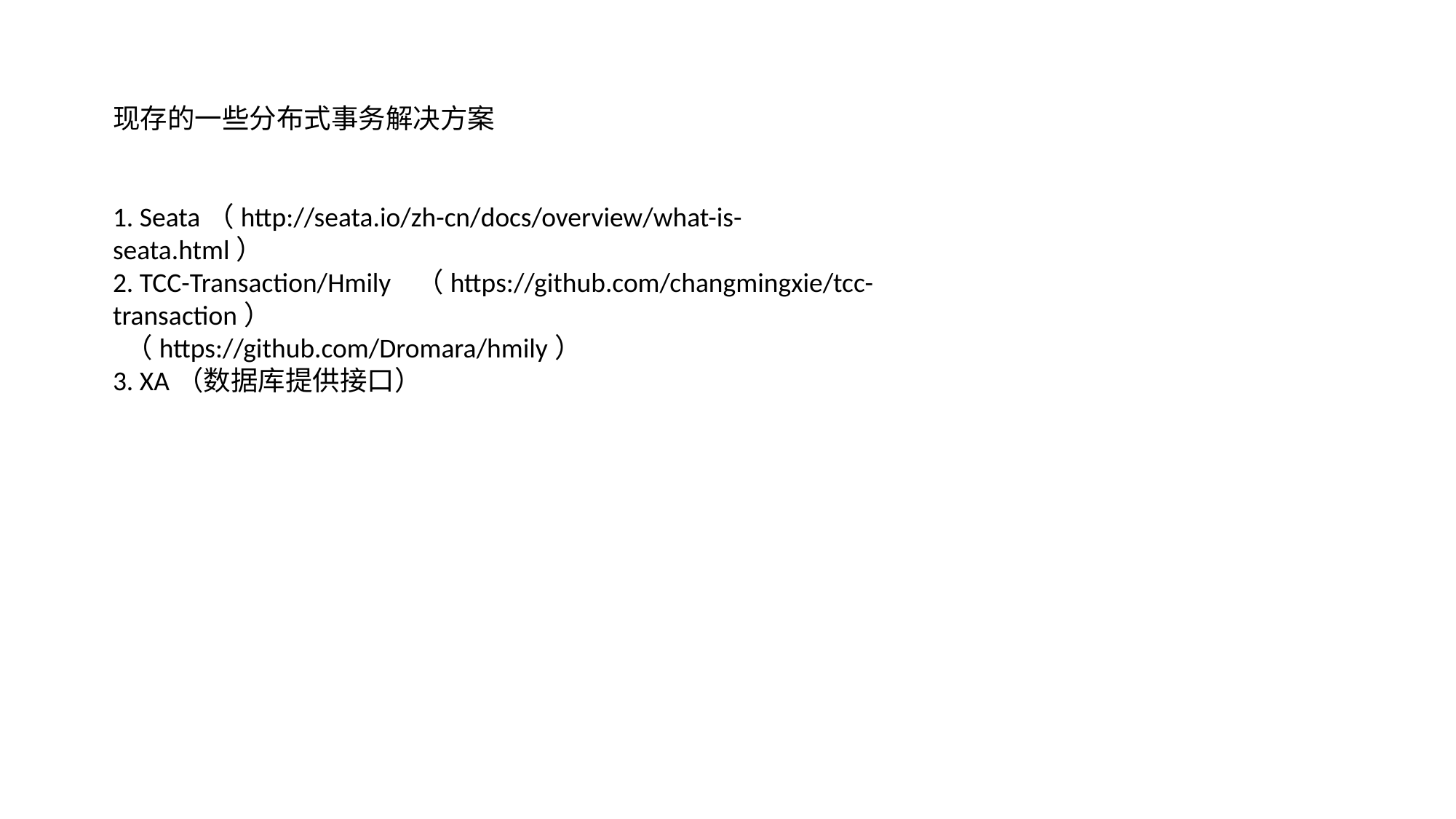

现存的一些分布式事务解决方案

1. Seata（http://seata.io/zh-cn/docs/overview/what-is-seata.html）
2. TCC-Transaction/Hmily   （https://github.com/changmingxie/tcc-transaction）
 （https://github.com/Dromara/hmily）
3. XA（数据库提供接口）